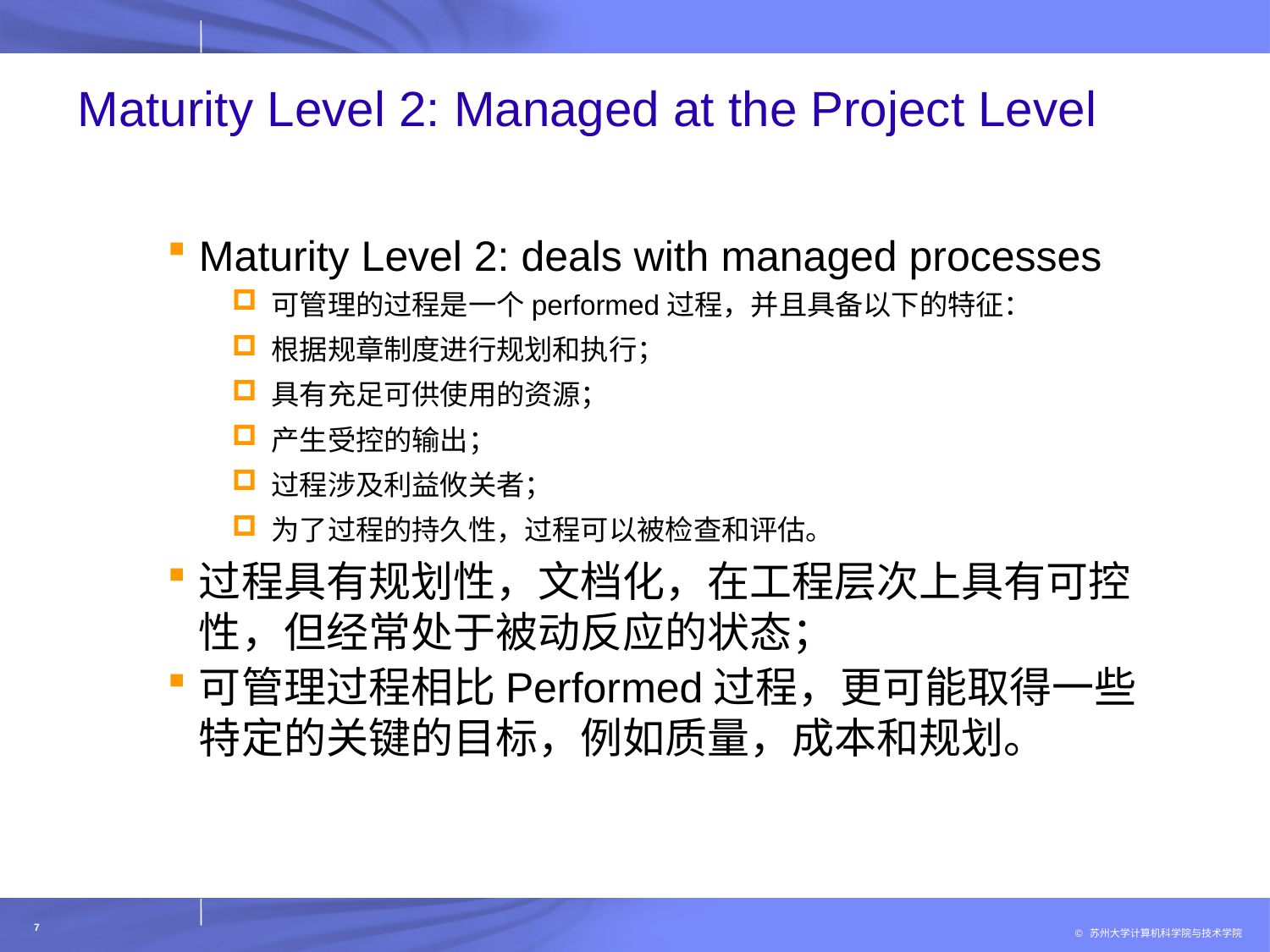

# Maturity Level 2: Managed at the Project Level
Maturity Level 2: deals with managed processes
可管理的过程是一个performed过程，并且具备以下的特征：
根据规章制度进行规划和执行；
具有充足可供使用的资源；
产生受控的输出；
过程涉及利益攸关者；
为了过程的持久性，过程可以被检查和评估。
过程具有规划性，文档化，在工程层次上具有可控性，但经常处于被动反应的状态；
可管理过程相比Performed过程，更可能取得一些特定的关键的目标，例如质量，成本和规划。
7